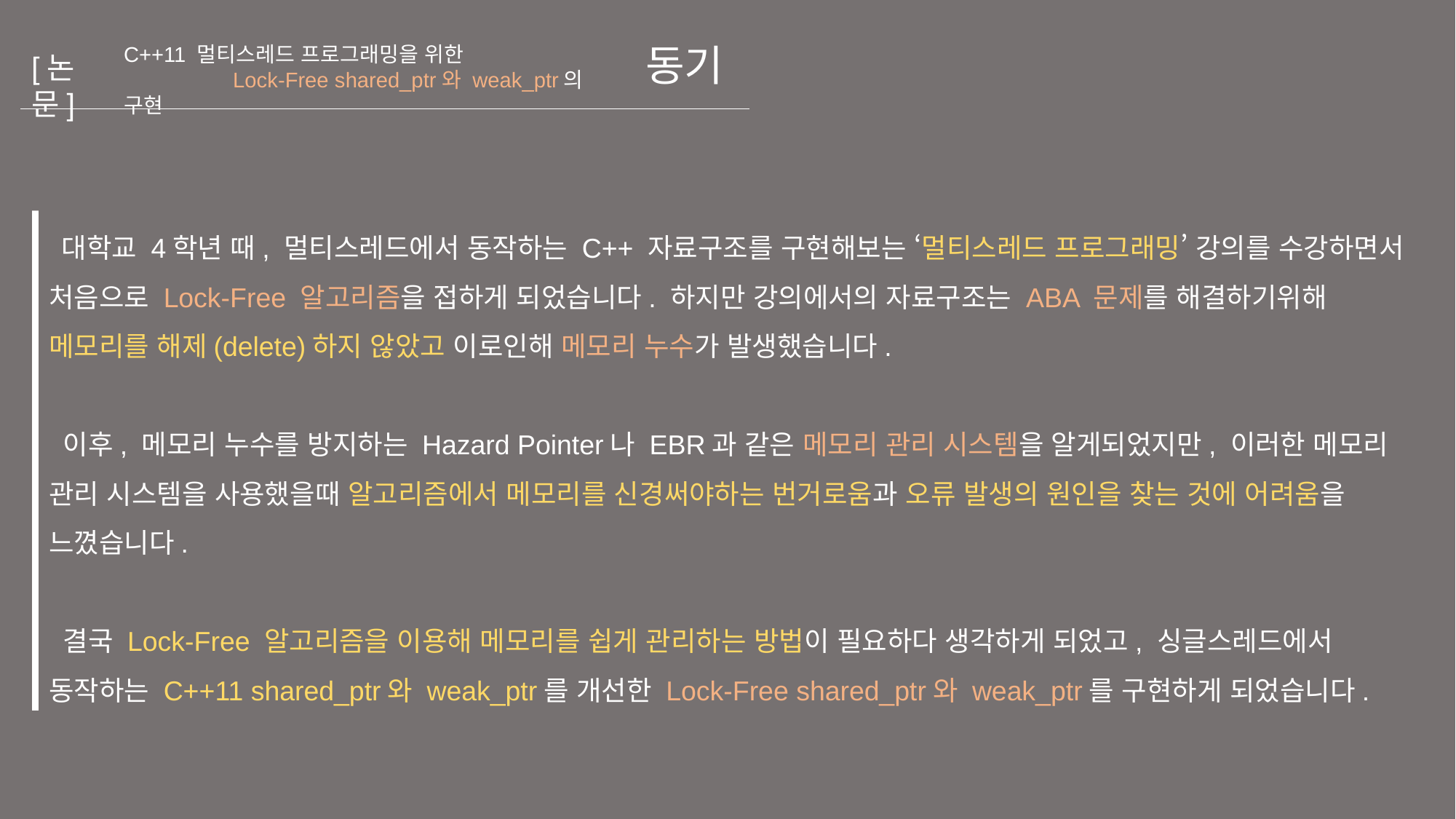

# 동기
C++11 멀티스레드 프로그래밍을 위한
	Lock-Free shared_ptr와 weak_ptr의 구현
[논문]
 대학교 4학년 때, 멀티스레드에서 동작하는 C++ 자료구조를 구현해보는 ‘멀티스레드 프로그래밍’ 강의를 수강하면서 처음으로 Lock-Free 알고리즘을 접하게 되었습니다. 하지만 강의에서의 자료구조는 ABA 문제를 해결하기위해 메모리를 해제(delete)하지 않았고 이로인해 메모리 누수가 발생했습니다.

 이후, 메모리 누수를 방지하는 Hazard Pointer나 EBR과 같은 메모리 관리 시스템을 알게되었지만, 이러한 메모리 관리 시스템을 사용했을때 알고리즘에서 메모리를 신경써야하는 번거로움과 오류 발생의 원인을 찾는 것에 어려움을 느꼈습니다.

 결국 Lock-Free 알고리즘을 이용해 메모리를 쉽게 관리하는 방법이 필요하다 생각하게 되었고, 싱글스레드에서 동작하는 C++11 shared_ptr와 weak_ptr를 개선한 Lock-Free shared_ptr와 weak_ptr를 구현하게 되었습니다.